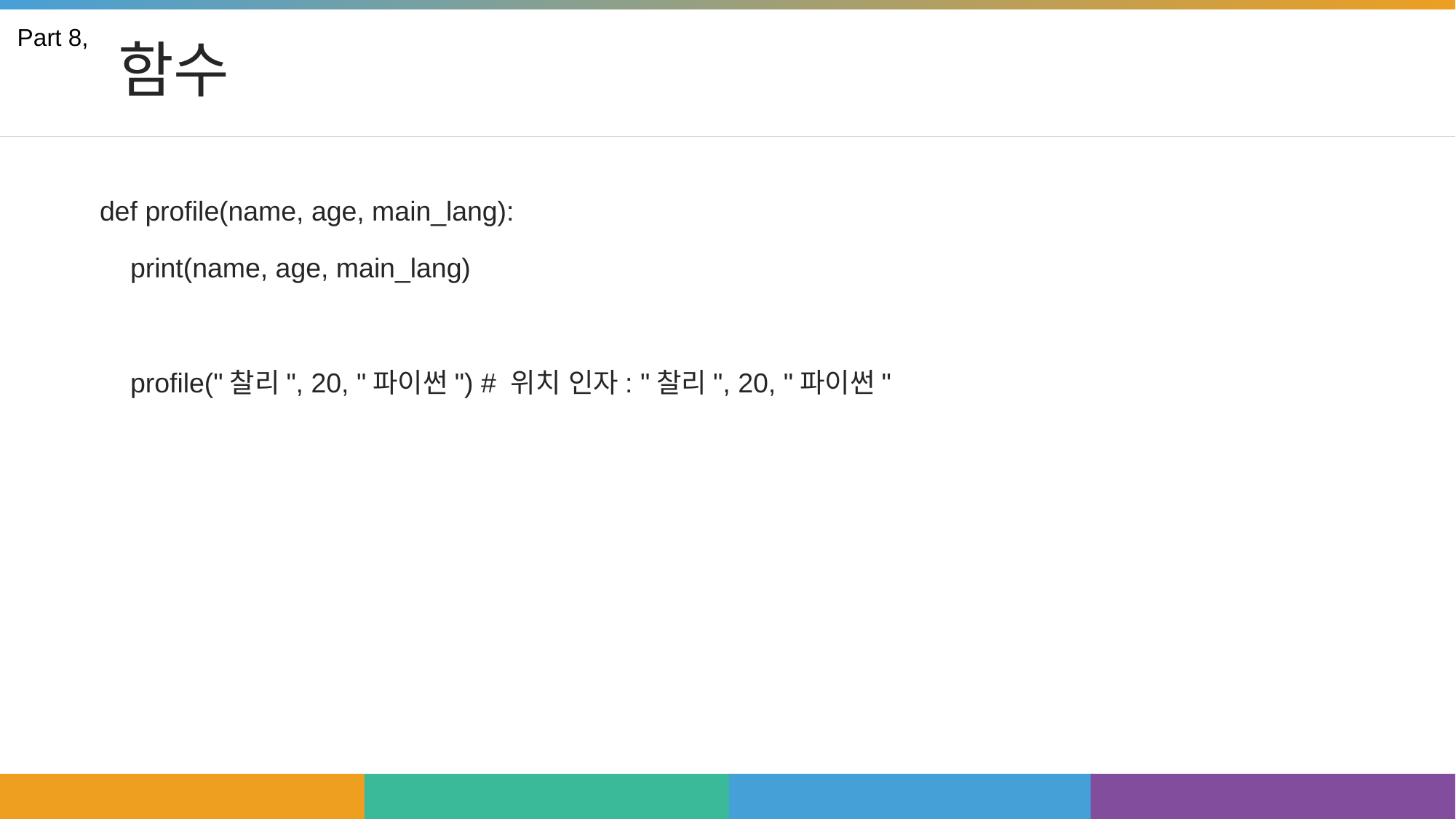

# 함수
Part 8,
def profile(name, age, main_lang):
    print(name, age, main_lang)

    profile("찰리", 20, "파이썬") # 위치 인자: "찰리", 20, "파이썬"